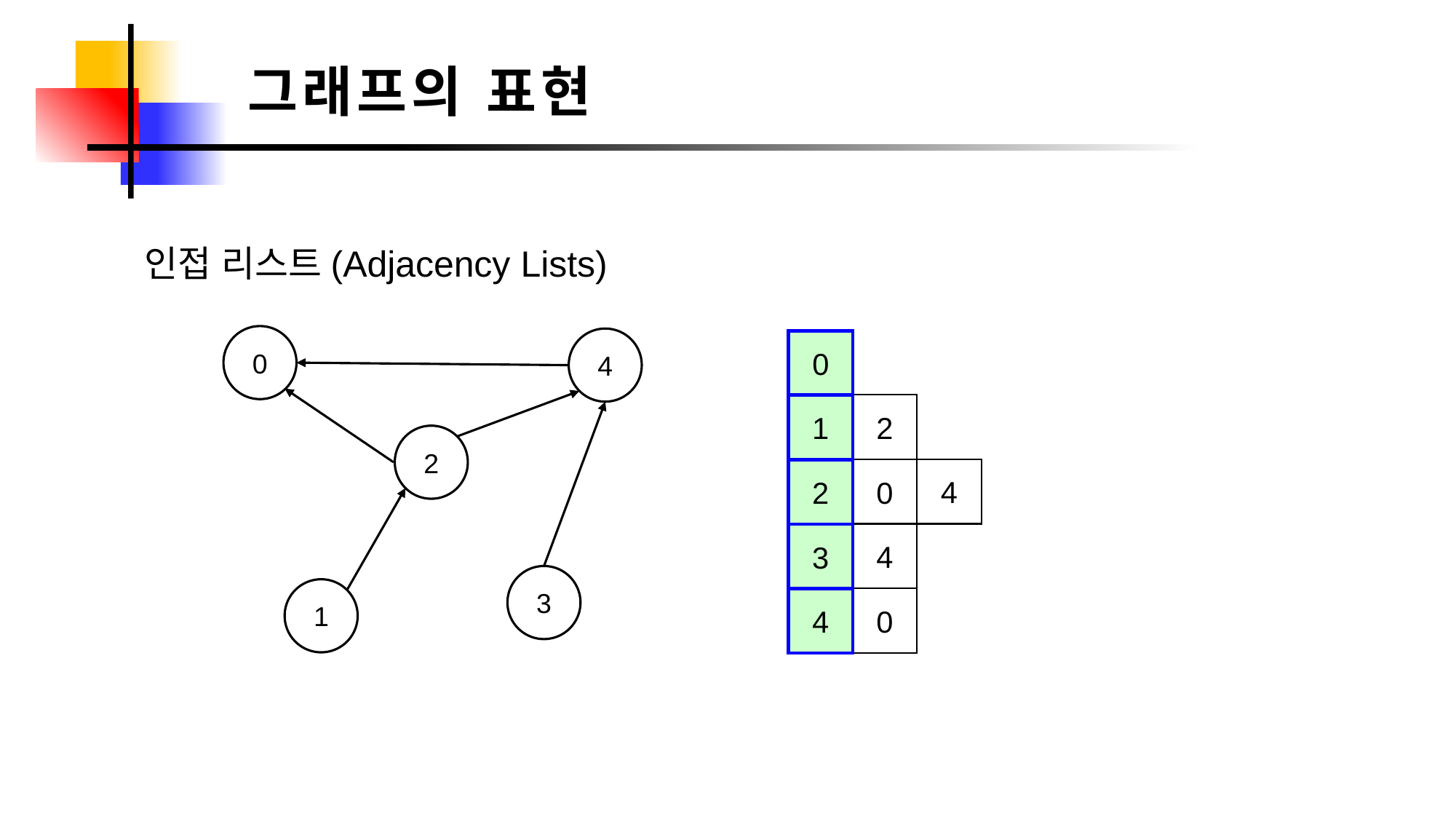

그래프의 표현
인접 리스트(Adjacency Lists)
0
4
2
3
1
0
2
1
4
0
2
4
3
0
4